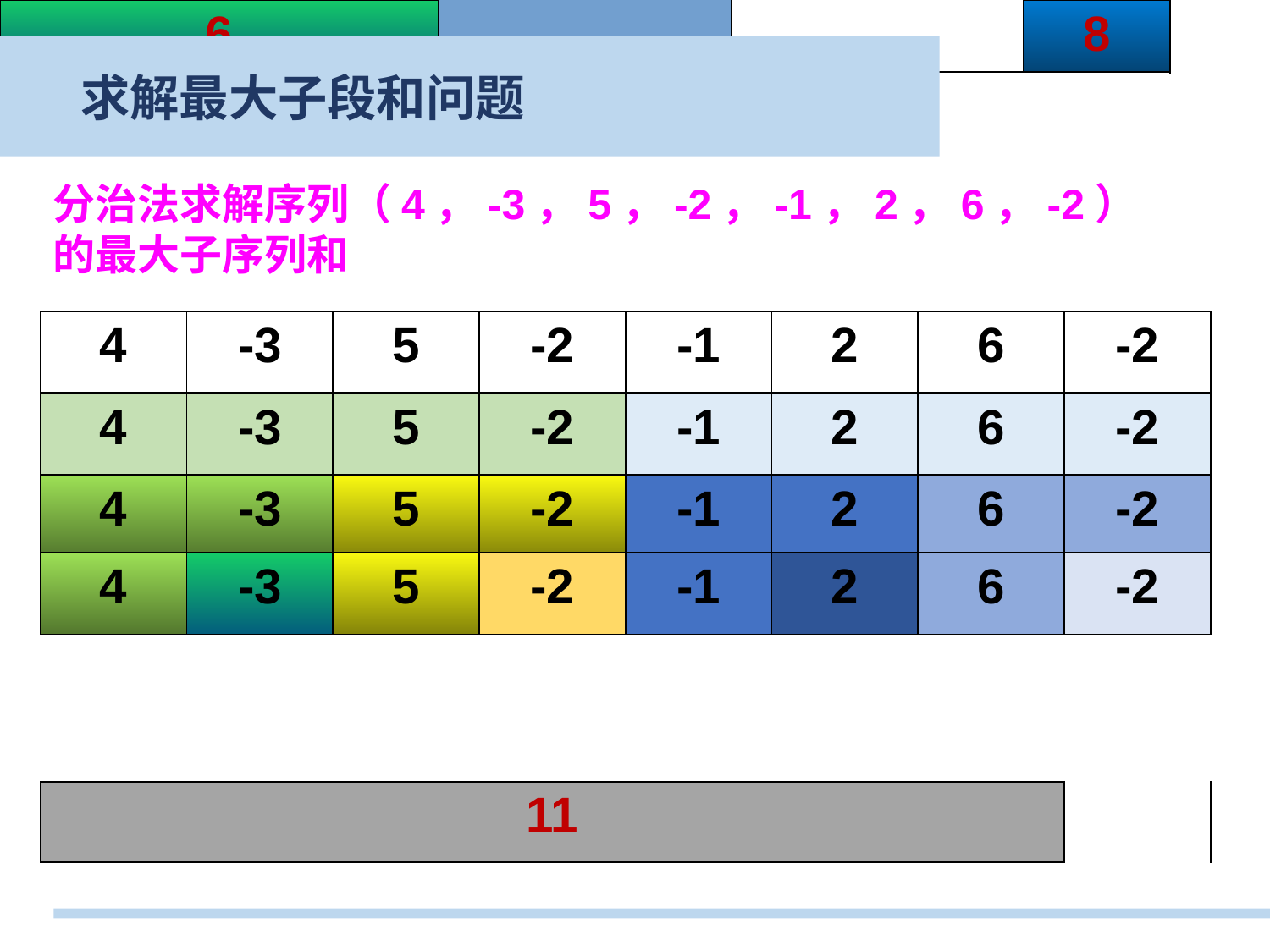

求解最大子段和问题
分治法求解序列（4，-3，5，-2，-1，2，6，-2）的最大子序列和
| 4 | -3 | 5 | -2 | -1 | 2 | 6 | -2 |
| --- | --- | --- | --- | --- | --- | --- | --- |
| 4 | -3 | 5 | -2 | -1 | 2 | 6 | -2 |
| --- | --- | --- | --- | --- | --- | --- | --- |
| 4 | -3 | 5 | -2 | -1 | 2 | 6 | -2 |
| --- | --- | --- | --- | --- | --- | --- | --- |
| 4 | -3 | 5 | -2 | -1 | 2 | 6 | -2 |
| --- | --- | --- | --- | --- | --- | --- | --- |
| 4 |  | 5 |  | 2 |  | 6 |  |
| --- | --- | --- | --- | --- | --- | --- | --- |
| 6 |  |  |  |  | 8 |  |  |
| --- | --- | --- | --- | --- | --- | --- | --- |
| 11 |  |  |  |  |  |  |  |
| --- | --- | --- | --- | --- | --- | --- | --- |